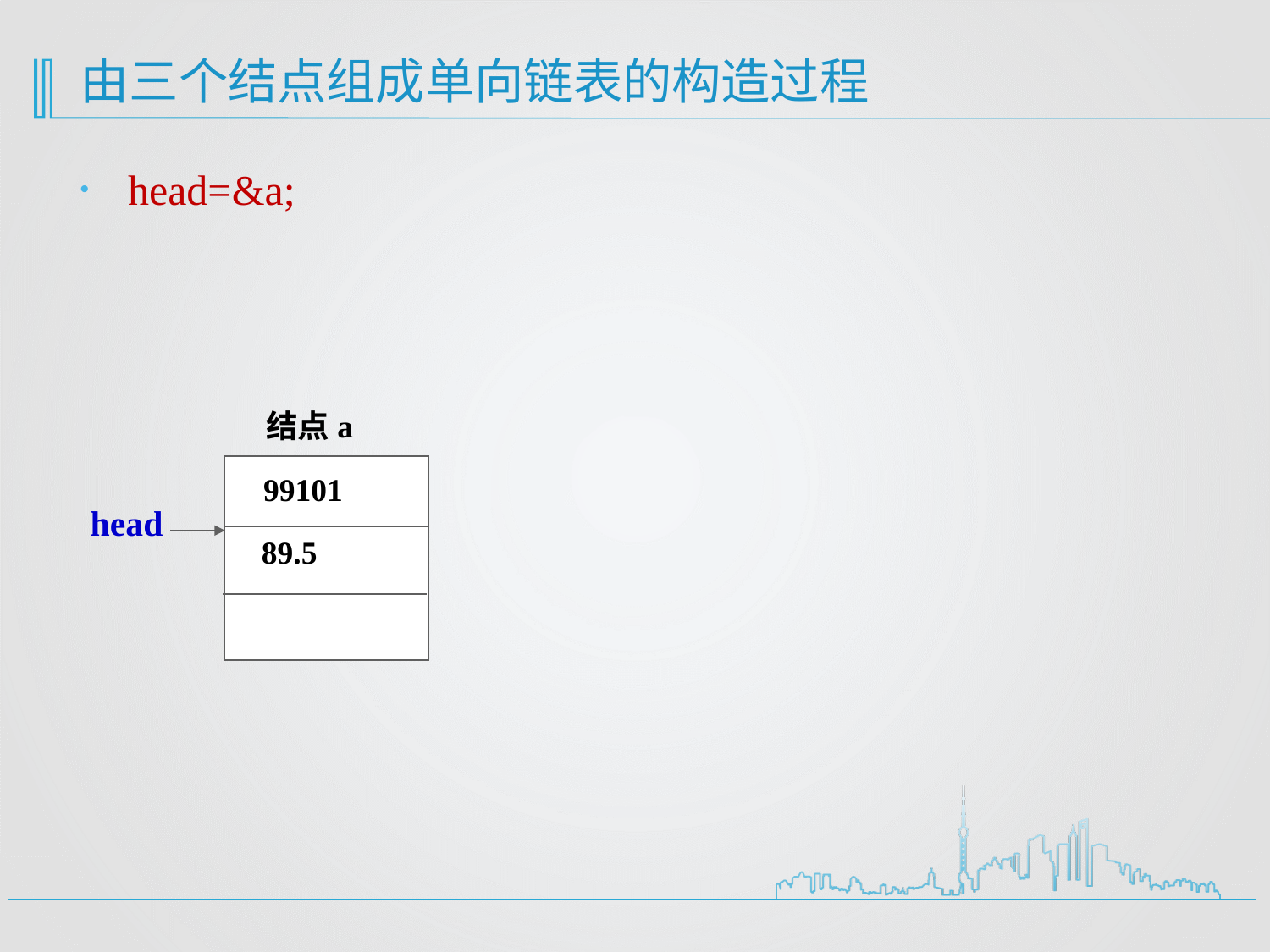

# 由三个结点组成单向链表的构造过程
head=&a;

   结点a

  99101
  89.5

head